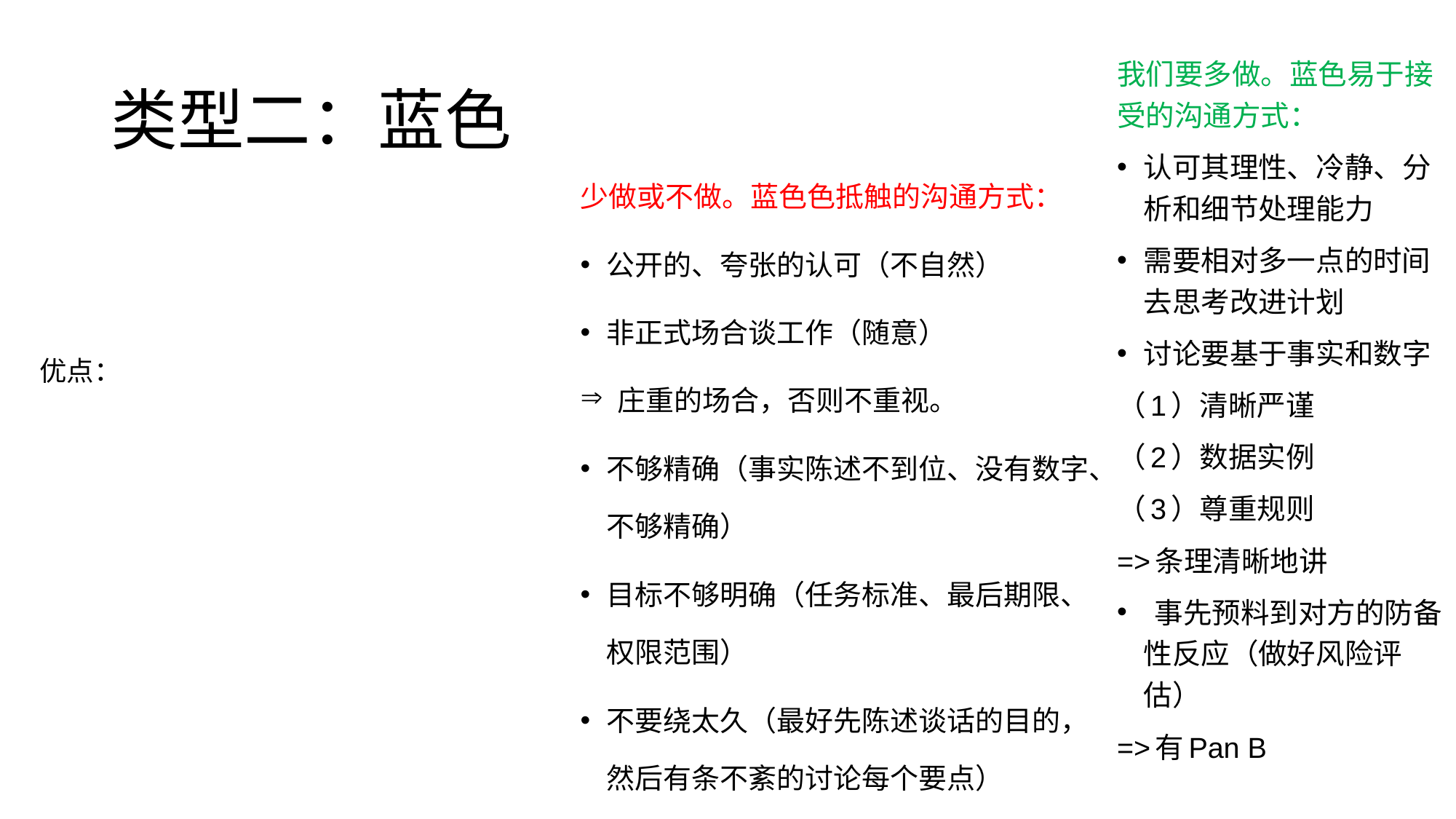

# 类型二：蓝色
我们要多做。蓝色易于接受的沟通方式：
认可其理性、冷静、分析和细节处理能力
需要相对多一点的时间去思考改进计划
讨论要基于事实和数字
（1）清晰严谨
（2）数据实例
（3）尊重规则
=>条理清晰地讲
 事先预料到对方的防备性反应（做好风险评估）
=>有Pan B
少做或不做。蓝色色抵触的沟通方式：
公开的、夸张的认可（不自然）
非正式场合谈工作（随意）
 庄重的场合，否则不重视。
不够精确（事实陈述不到位、没有数字、不够精确）
目标不够明确（任务标准、最后期限、权限范围）
不要绕太久（最好先陈述谈话的目的，然后有条不紊的讨论每个要点）
优点：